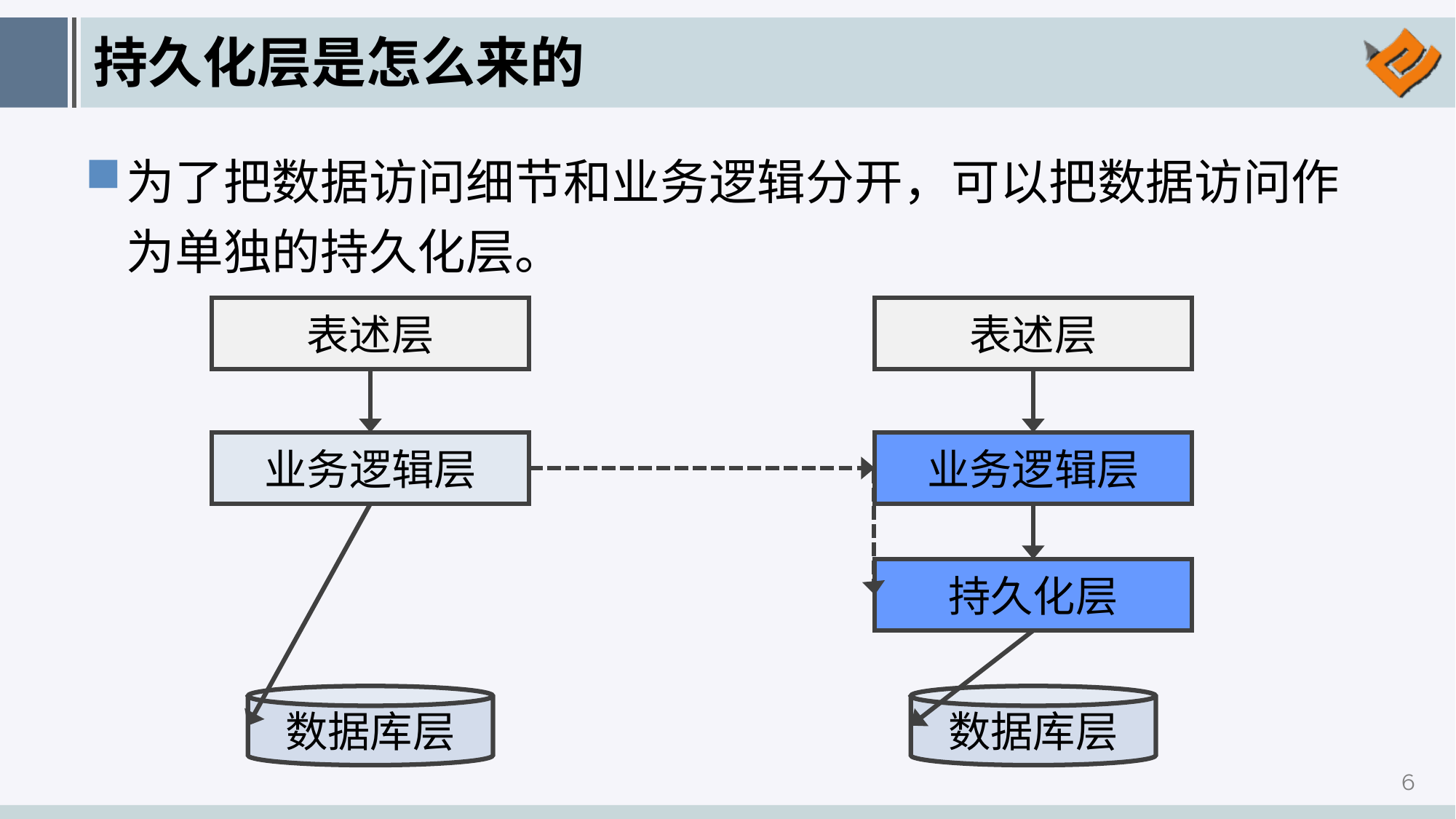

# 持久化层是怎么来的
为了把数据访问细节和业务逻辑分开，可以把数据访问作为单独的持久化层。
表述层
表述层
业务逻辑层
业务逻辑层
持久化层
数据库层
数据库层